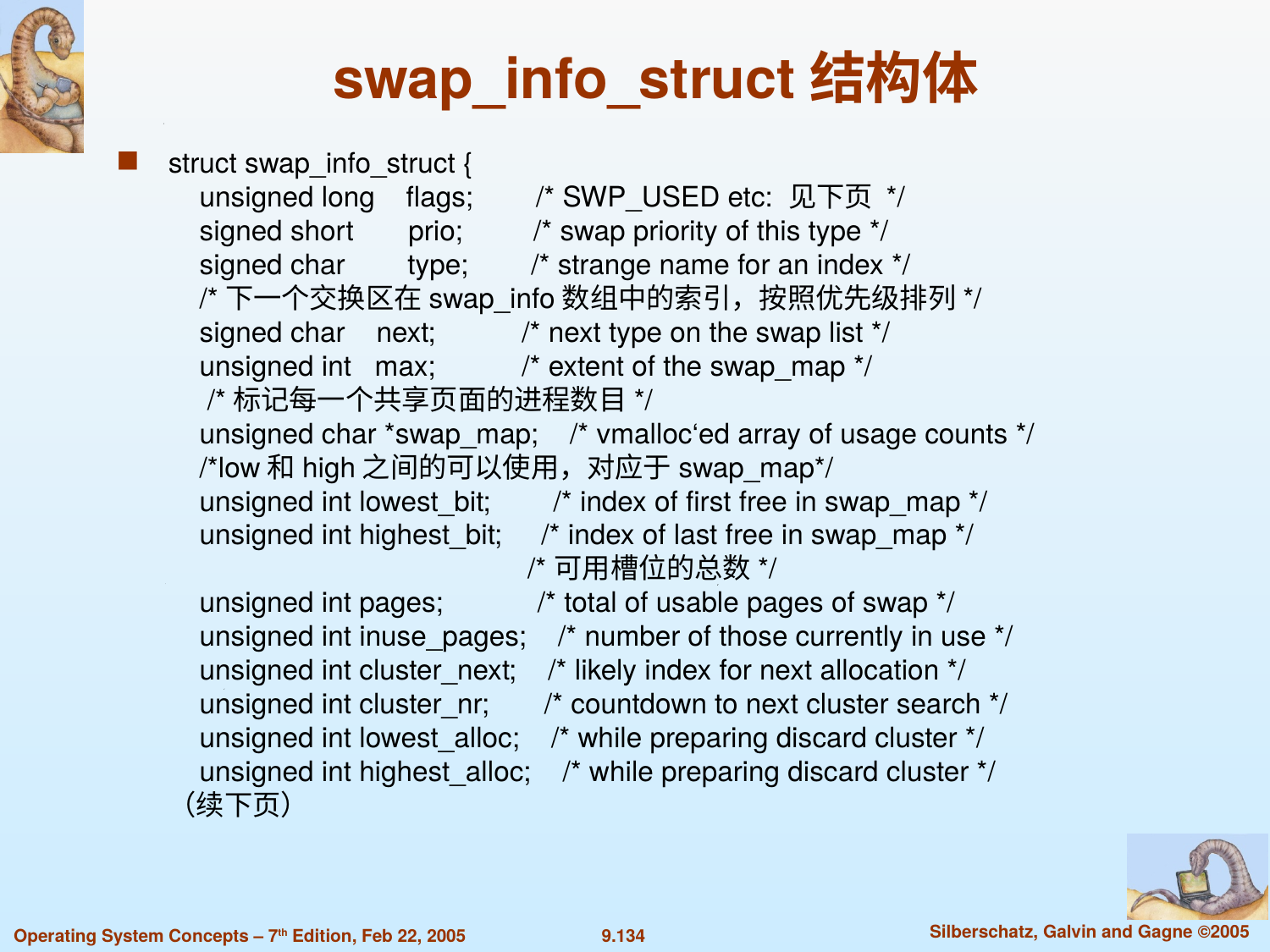

swap_info_struct结构体
struct swap_info_struct {
    unsigned long    flags;        /* SWP_USED etc: 见下页 */
    signed short       prio;         /* swap priority of this type */
    signed char        type;        /* strange name for an index */
    /*下一个交换区在swap_info数组中的索引，按照优先级排列*/
    signed char    next;           /* next type on the swap list */
    unsigned int   max;           /* extent of the swap_map */
     /*标记每一个共享页面的进程数目*/
    unsigned char *swap_map;    /* vmalloc‘ed array of usage counts */
    /*low和high之间的可以使用，对应于swap_map*/
    unsigned int lowest_bit;        /* index of first free in swap_map */
    unsigned int highest_bit;     /* index of last free in swap_map */
                                              /*可用槽位的总数*/
    unsigned int pages;            /* total of usable pages of swap */
    unsigned int inuse_pages;    /* number of those currently in use */
    unsigned int cluster_next;    /* likely index for next allocation */
    unsigned int cluster_nr;       /* countdown to next cluster search */
    unsigned int lowest_alloc;    /* while preparing discard cluster */
    unsigned int highest_alloc;    /* while preparing discard cluster */
（续下页）